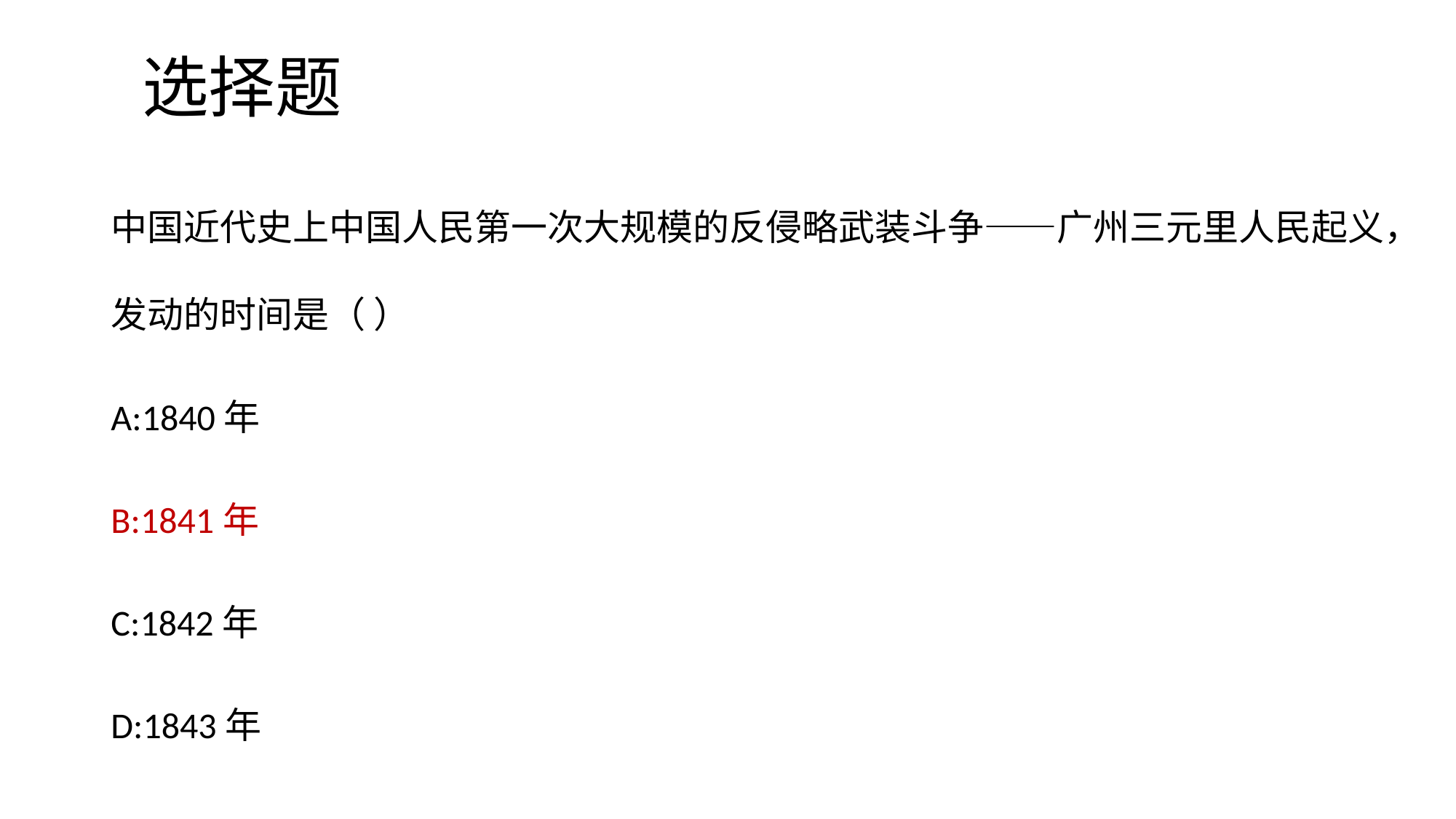

# 选择题
中国近代史上中国人民第一次大规模的反侵略武装斗争——广州三元里人民起义，发动的时间是（ ）
A:1840年
B:1841年
C:1842年
D:1843年